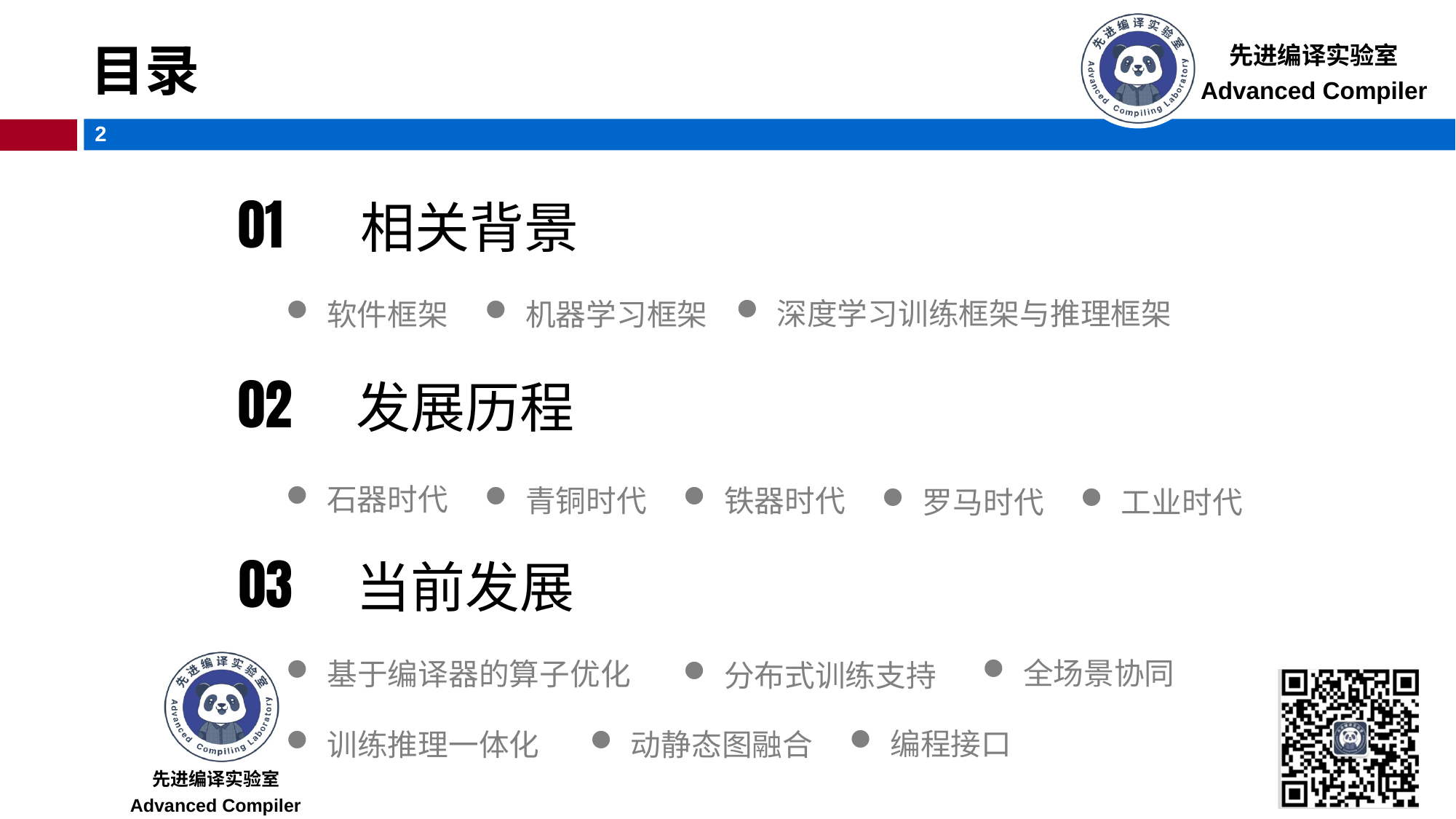

# 目录
01     相关背景
软件框架
深度学习训练框架与推理框架
机器学习框架
02    发展历程
石器时代
铁器时代
青铜时代
罗马时代
工业时代
03    当前发展
全场景协同
基于编译器的算子优化
分布式训练支持
编程接口
动静态图融合
训练推理一体化